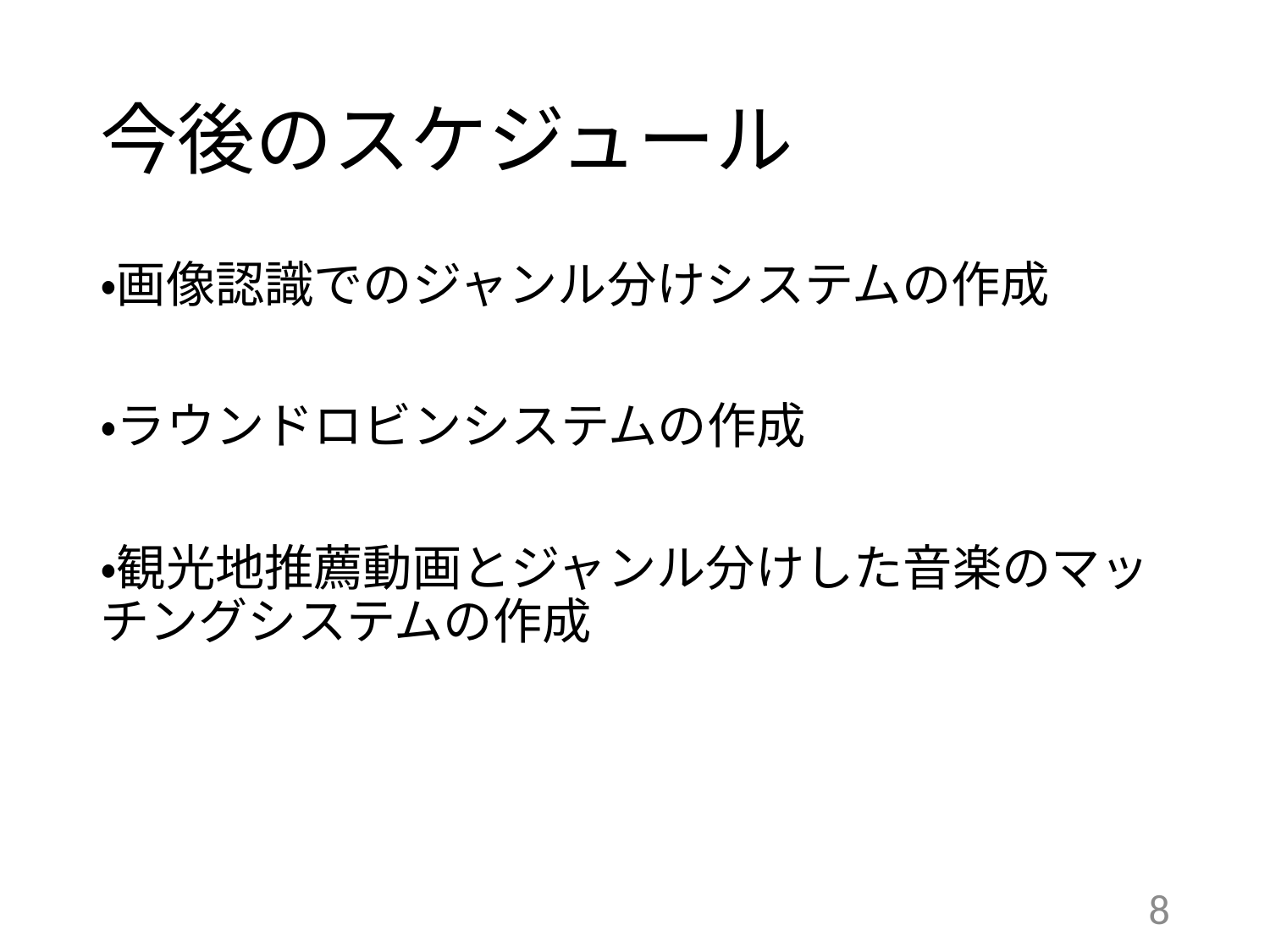

# 今後のスケジュール
・画像認識でのジャンル分けシステムの作成

・ラウンドロビンシステムの作成

・観光地推薦動画とジャンル分けした音楽のマッチングシステムの作成

8